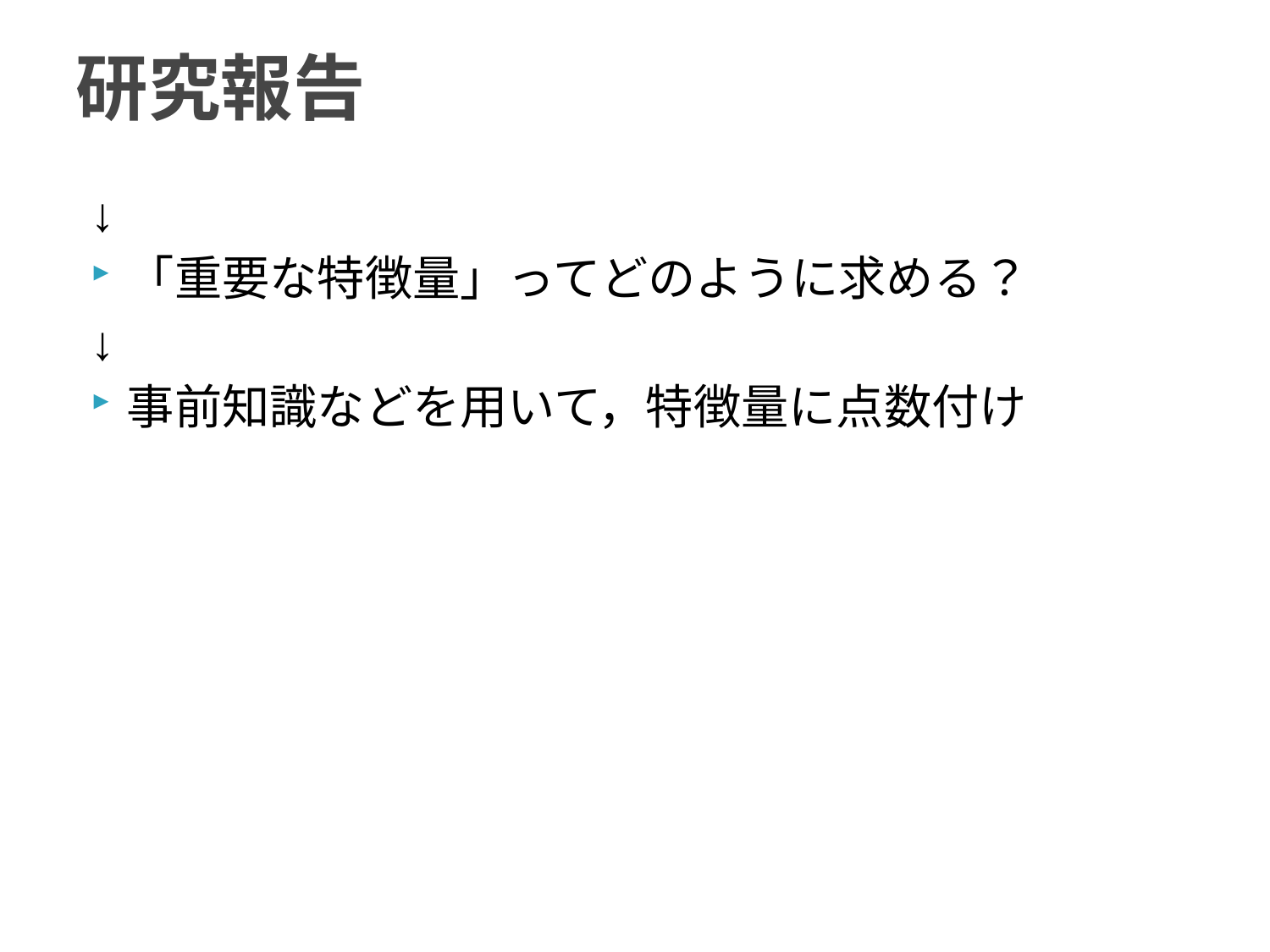

# 研究報告
↓
「重要な特徴量」ってどのように求める？
↓
事前知識などを用いて，特徴量に点数付け